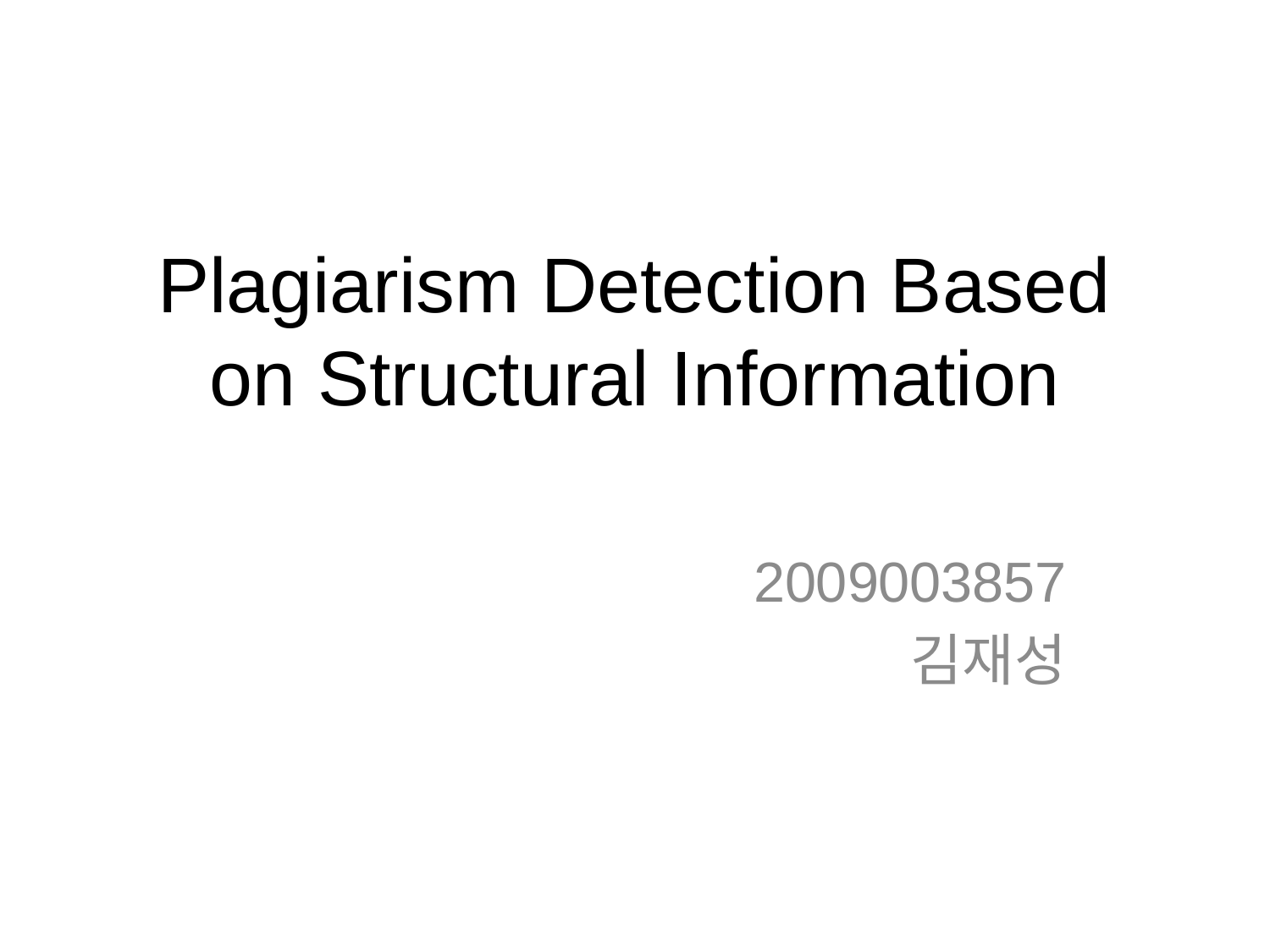

# Plagiarism Detection Based on Structural Information
2009003857
김재성